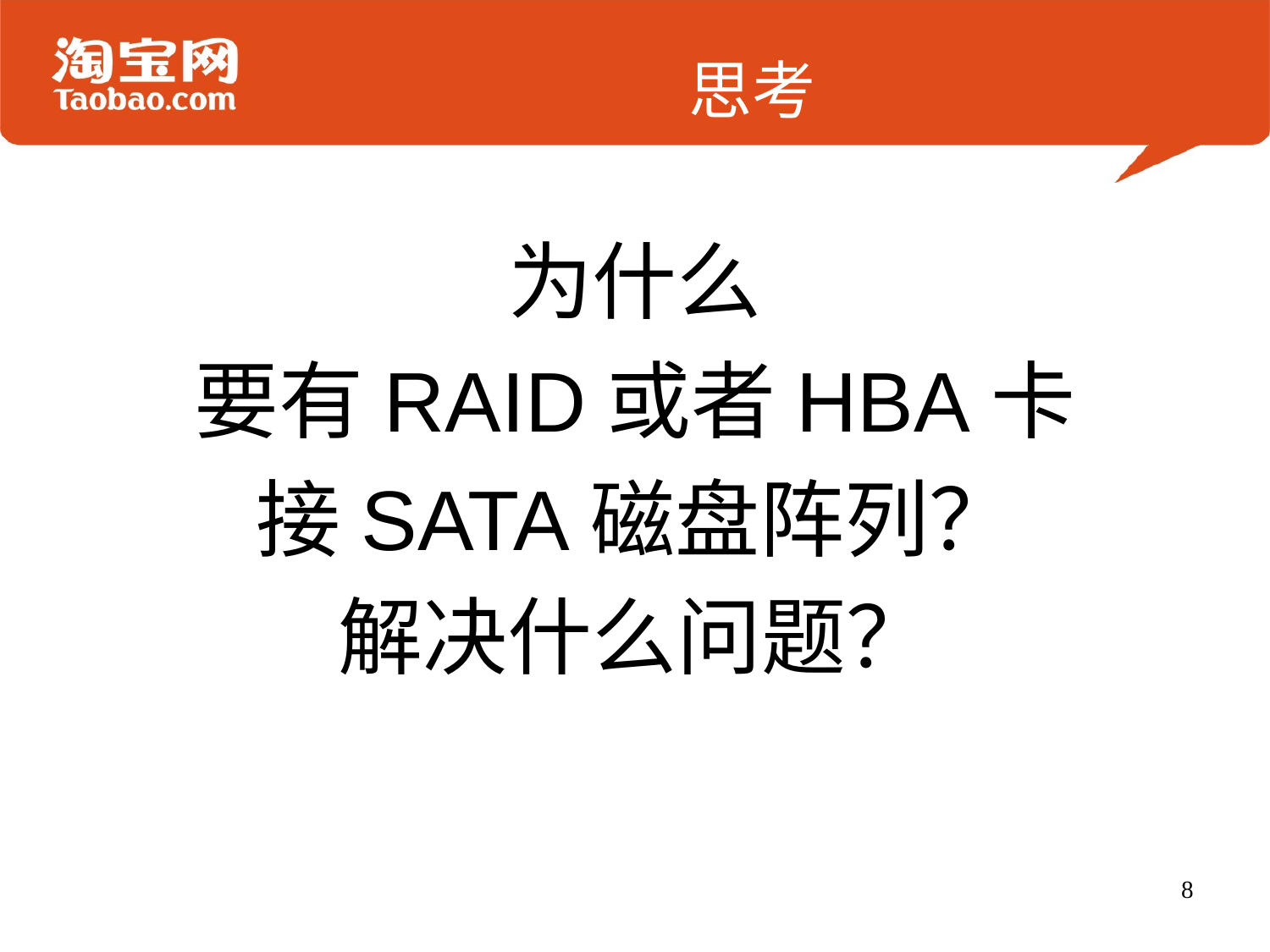

# 思考
为什么
要有RAID或者HBA卡
接SATA磁盘阵列？
解决什么问题？
8